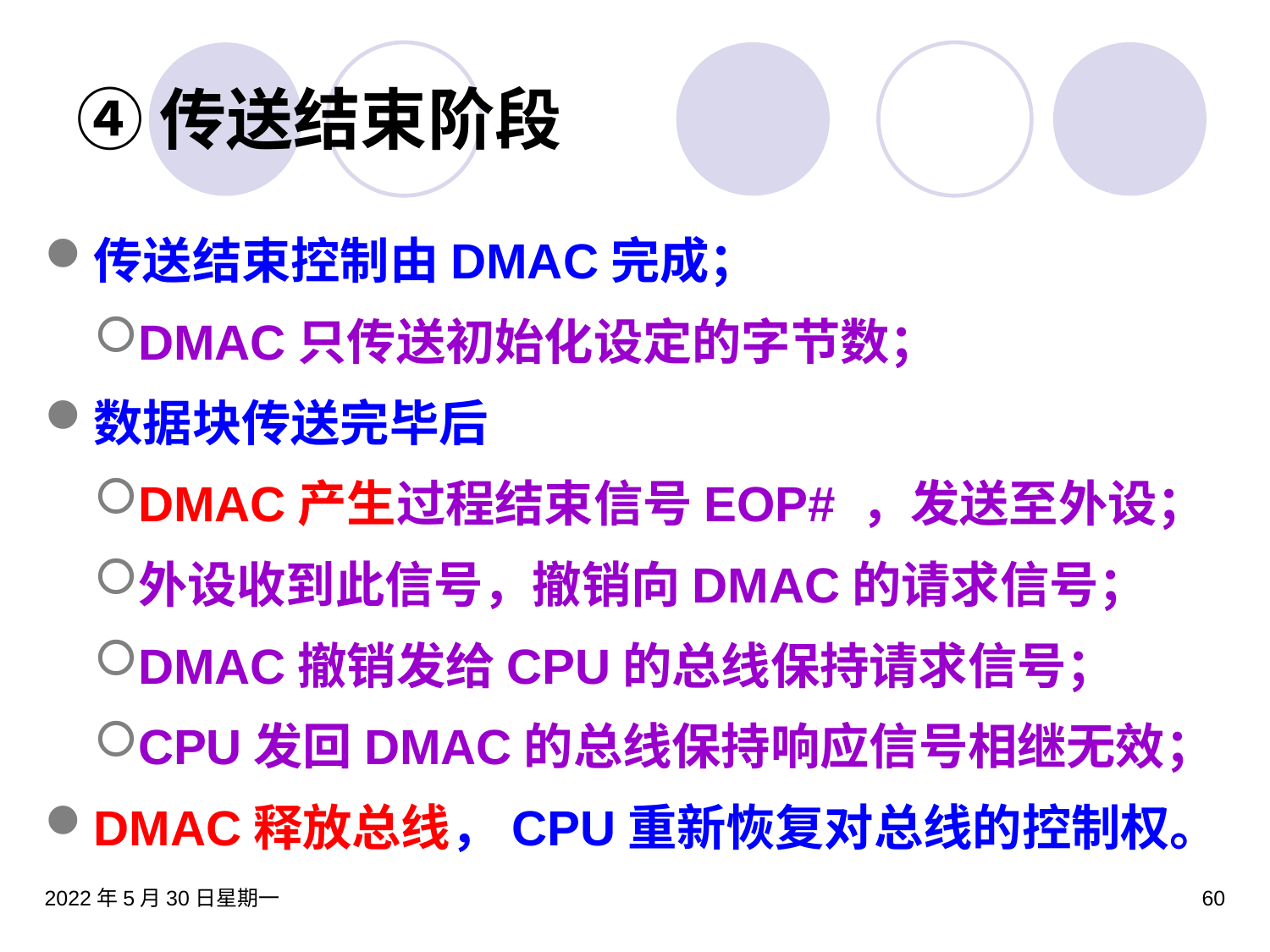

# ④传送结束阶段
传送结束控制由DMAC完成；
DMAC只传送初始化设定的字节数；
数据块传送完毕后
DMAC产生过程结束信号EOP# ，发送至外设；
外设收到此信号，撤销向DMAC的请求信号；
DMAC撤销发给CPU的总线保持请求信号；
CPU发回DMAC的总线保持响应信号相继无效；
DMAC释放总线，CPU重新恢复对总线的控制权。
2022年5月30日星期一
60